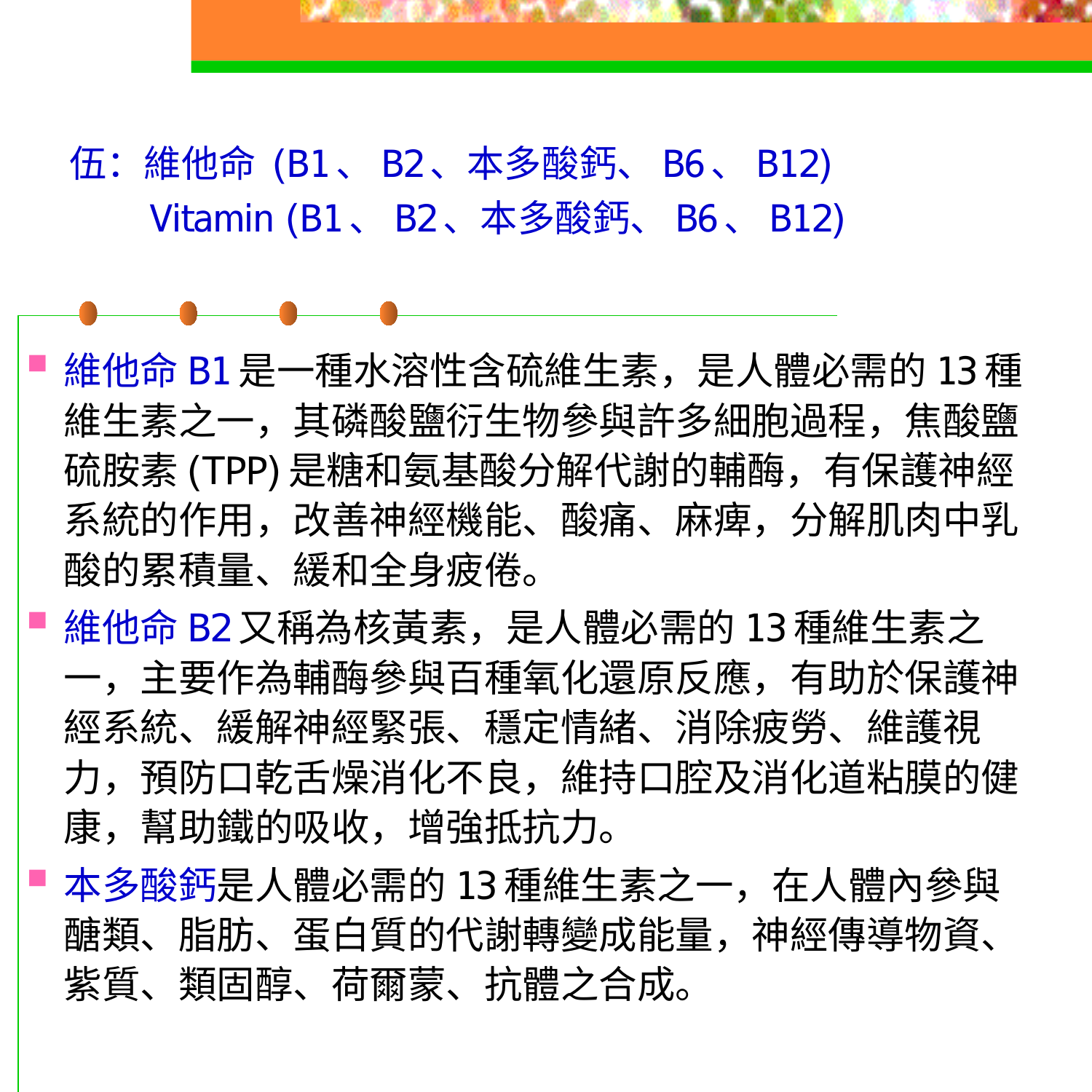

伍：維他命 (B1、B2、本多酸鈣、B6、B12)
       Vitamin (B1、B2、本多酸鈣、B6、B12)
維他命B1是一種水溶性含硫維生素，是人體必需的13種維生素之一，其磷酸鹽衍生物參與許多細胞過程，焦酸鹽硫胺素(TPP)是糖和氨基酸分解代謝的輔酶，有保護神經系統的作用，改善神經機能、酸痛、麻痺，分解肌肉中乳酸的累積量、緩和全身疲倦。
維他命B2又稱為核黃素，是人體必需的13種維生素之一，主要作為輔酶參與百種氧化還原反應，有助於保護神經系統、緩解神經緊張、穩定情緒、消除疲勞、維護視力，預防口乾舌燥消化不良，維持口腔及消化道粘膜的健康，幫助鐵的吸收，增強抵抗力。
本多酸鈣是人體必需的13種維生素之一，在人體內參與醣類、脂肪、蛋白質的代謝轉變成能量，神經傳導物資、紫質、類固醇、荷爾蒙、抗體之合成。
20